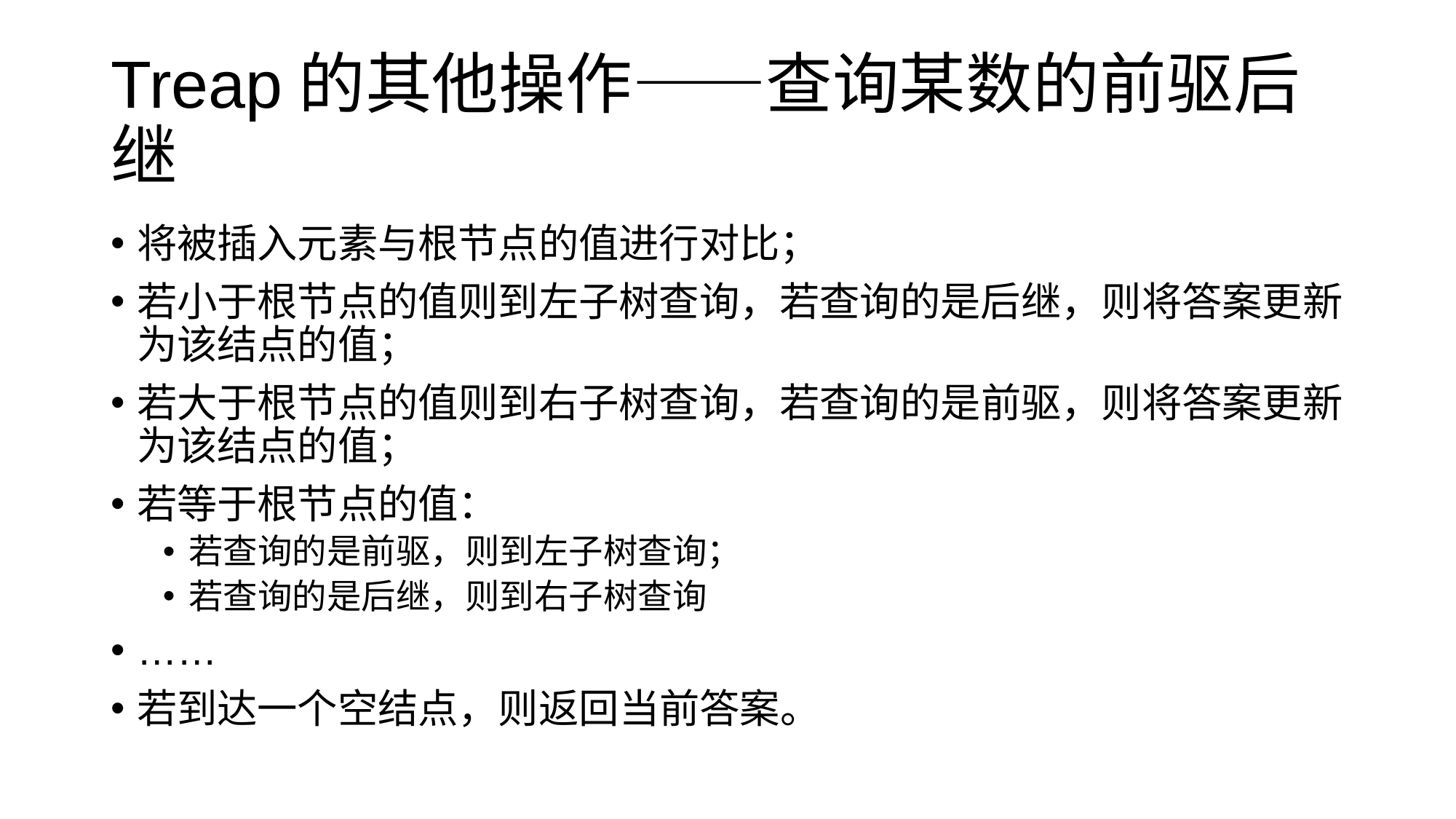

# Treap的其他操作——查询某数的前驱后继
将被插入元素与根节点的值进行对比；
若小于根节点的值则到左子树查询，若查询的是后继，则将答案更新为该结点的值；
若大于根节点的值则到右子树查询，若查询的是前驱，则将答案更新为该结点的值；
若等于根节点的值：
若查询的是前驱，则到左子树查询；
若查询的是后继，则到右子树查询
……
若到达一个空结点，则返回当前答案。